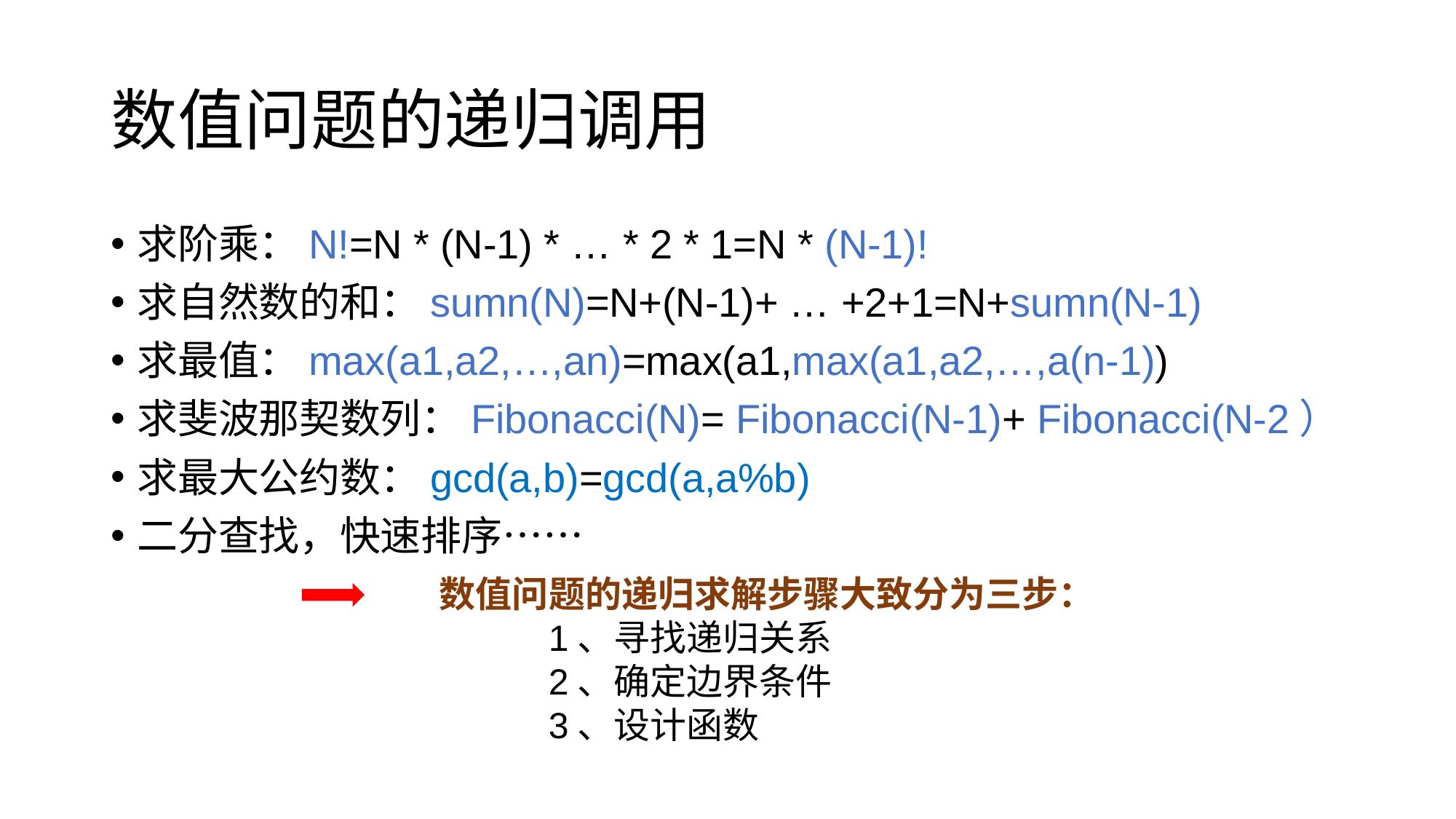

# 数值问题的递归调用
求阶乘：N!=N * (N-1) * … * 2 * 1=N * (N-1)!
求自然数的和：sumn(N)=N+(N-1)+ … +2+1=N+sumn(N-1)
求最值：max(a1,a2,…,an)=max(a1,max(a1,a2,…,a(n-1))
求斐波那契数列：Fibonacci(N)= Fibonacci(N-1)+ Fibonacci(N-2）
求最大公约数：gcd(a,b)=gcd(a,a%b)
二分查找，快速排序……
数值问题的递归求解步骤大致分为三步：
	1、寻找递归关系
	2、确定边界条件
	3、设计函数